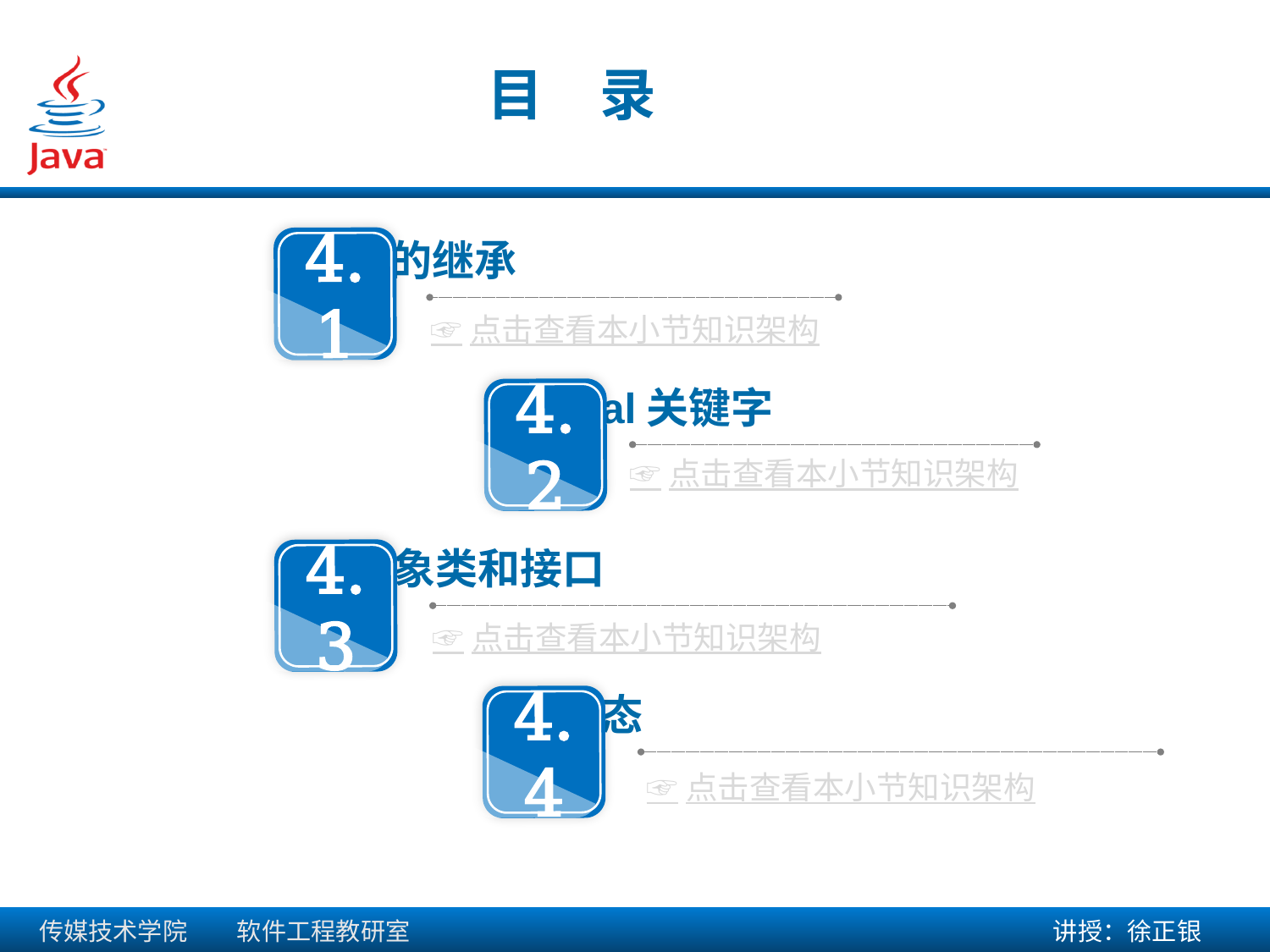

目　录
4.1

类的继承
☞点击查看本小节知识架构
final关键字
4.2

☞点击查看本小节知识架构
抽象类和接口
4.3

☞点击查看本小节知识架构
多态
4.4

☞点击查看本小节知识架构